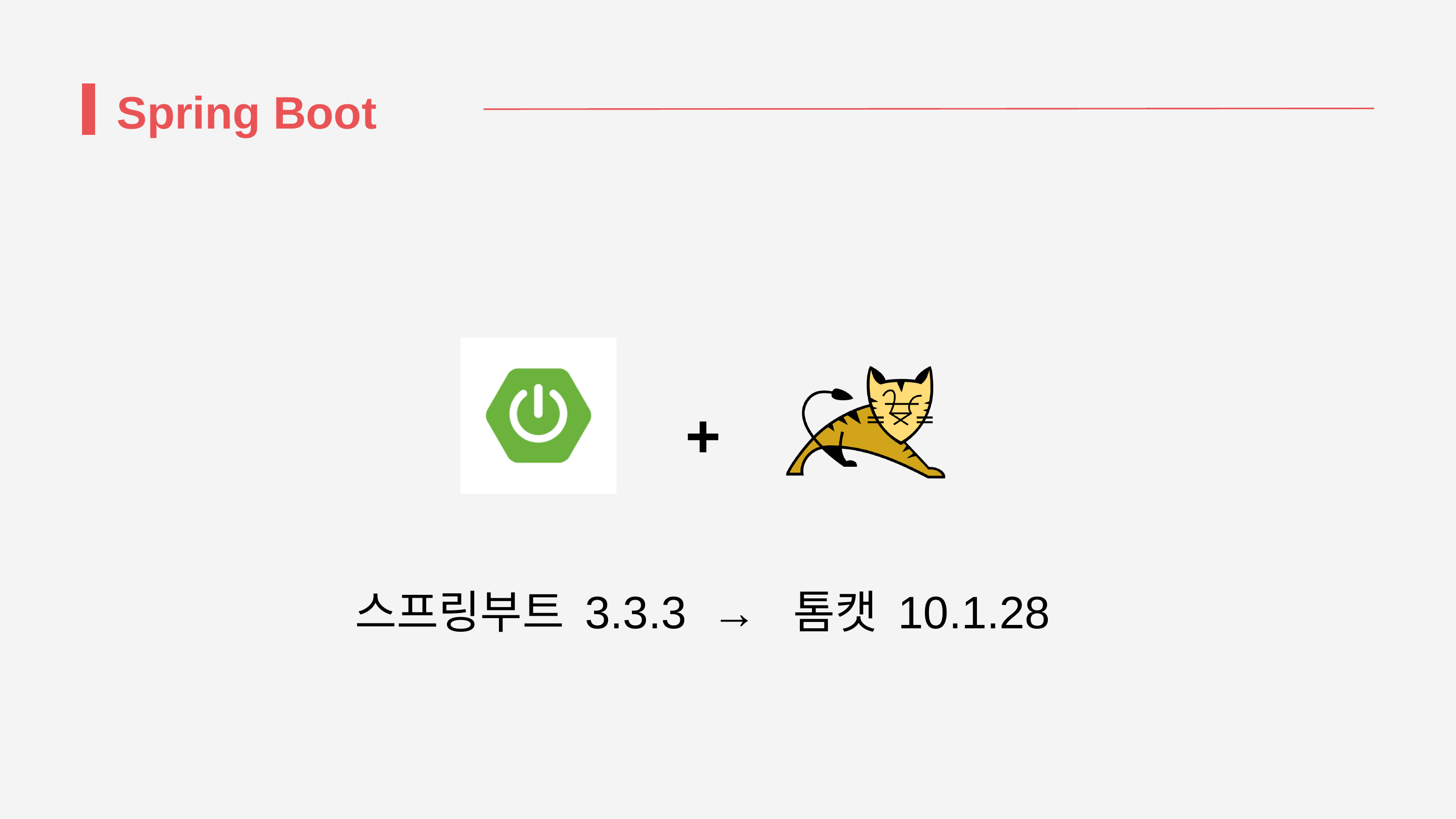

Spring Boot

+
스프링부트 3.3.3  →  톰캣 10.1.28